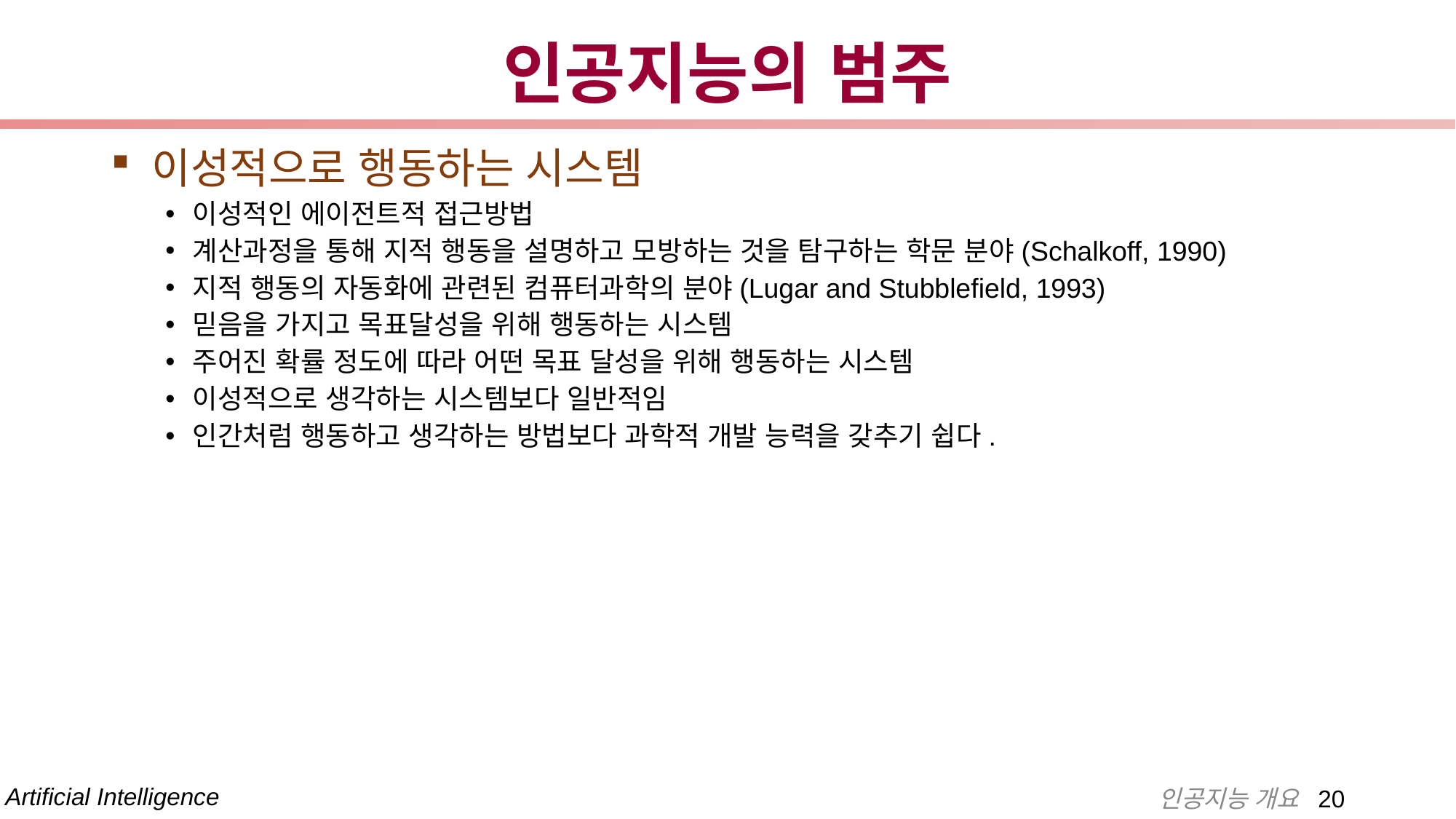

# 인공지능의 범주
이성적으로 행동하는 시스템
이성적인 에이전트적 접근방법
계산과정을 통해 지적 행동을 설명하고 모방하는 것을 탐구하는 학문 분야(Schalkoff, 1990)
지적 행동의 자동화에 관련된 컴퓨터과학의 분야(Lugar and Stubblefield, 1993)
믿음을 가지고 목표달성을 위해 행동하는 시스템
주어진 확률 정도에 따라 어떤 목표 달성을 위해 행동하는 시스템
이성적으로 생각하는 시스템보다 일반적임
인간처럼 행동하고 생각하는 방법보다 과학적 개발 능력을 갖추기 쉽다.